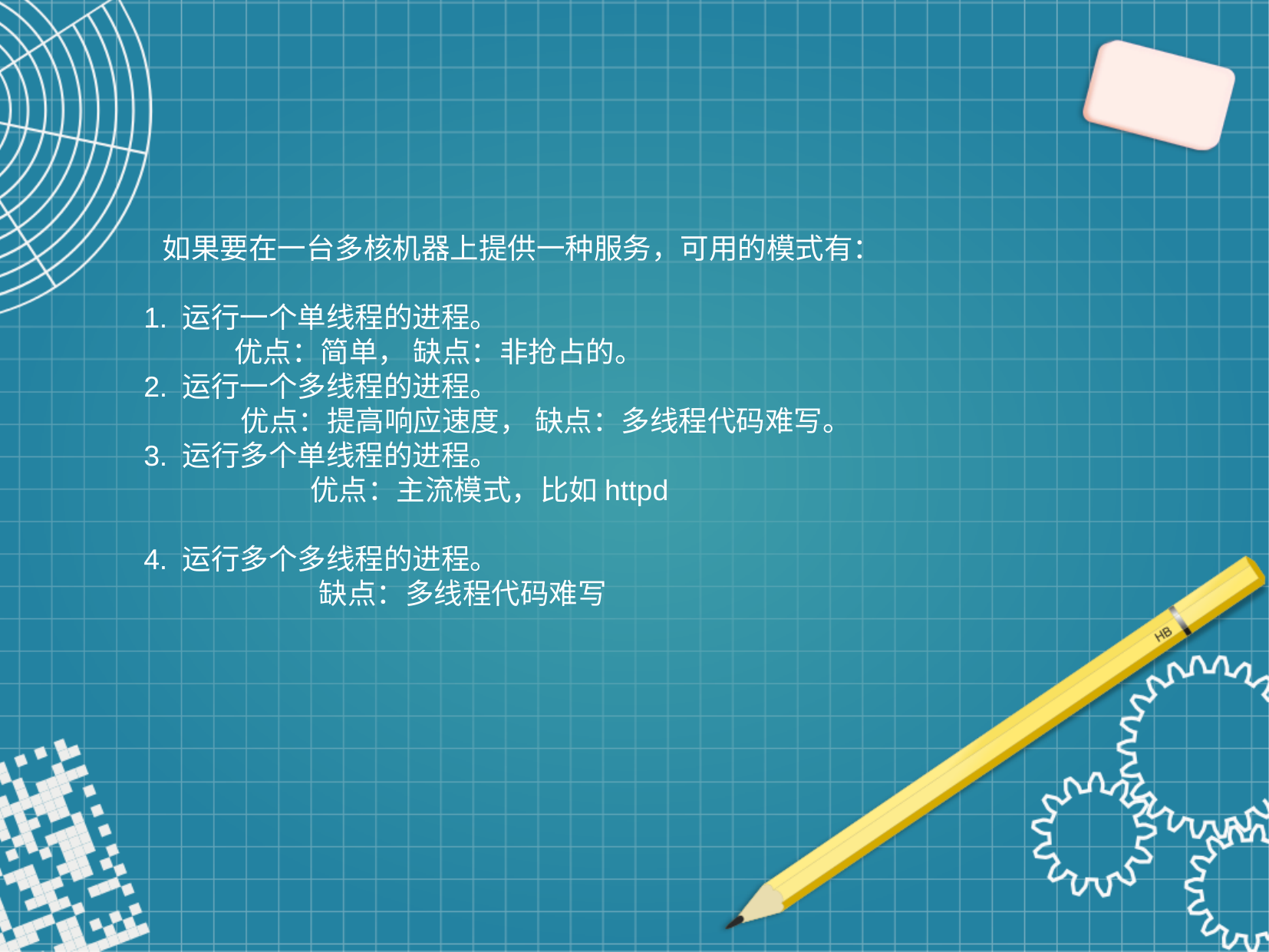

如果要在一台多核机器上提供一种服务，可用的模式有：

     1. 运行一个单线程的进程。
                   优点：简单， 缺点：非抢占的。
     2. 运行一个多线程的进程。
                    优点：提高响应速度， 缺点：多线程代码难写。
     3. 运行多个单线程的进程。
	             优点：主流模式，比如httpd

     4. 运行多个多线程的进程。
                                缺点：多线程代码难写